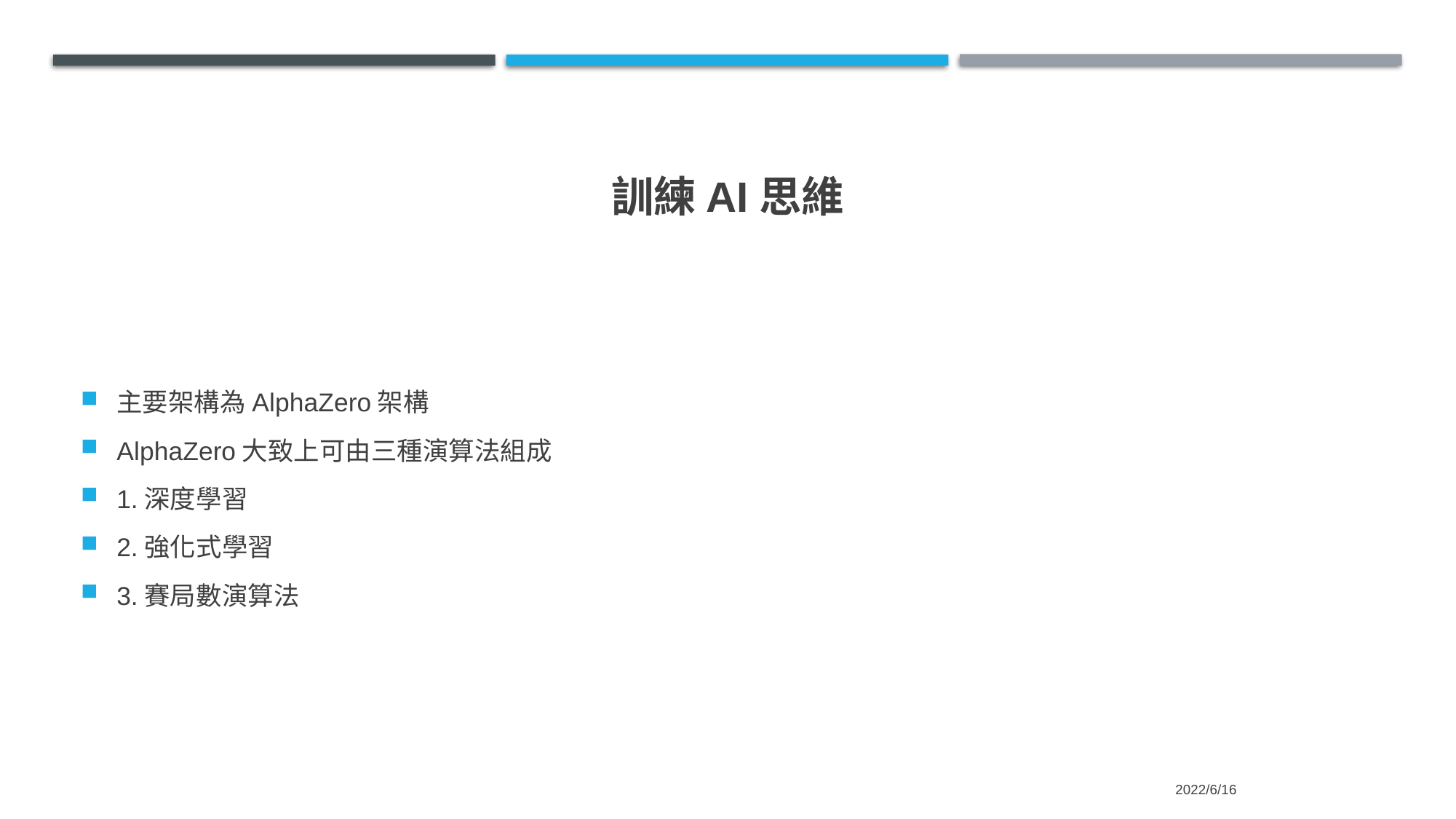

# 訓練AI思維
主要架構為AlphaZero架構
AlphaZero大致上可由三種演算法組成
1.深度學習
2.強化式學習
3.賽局數演算法
2022/6/16